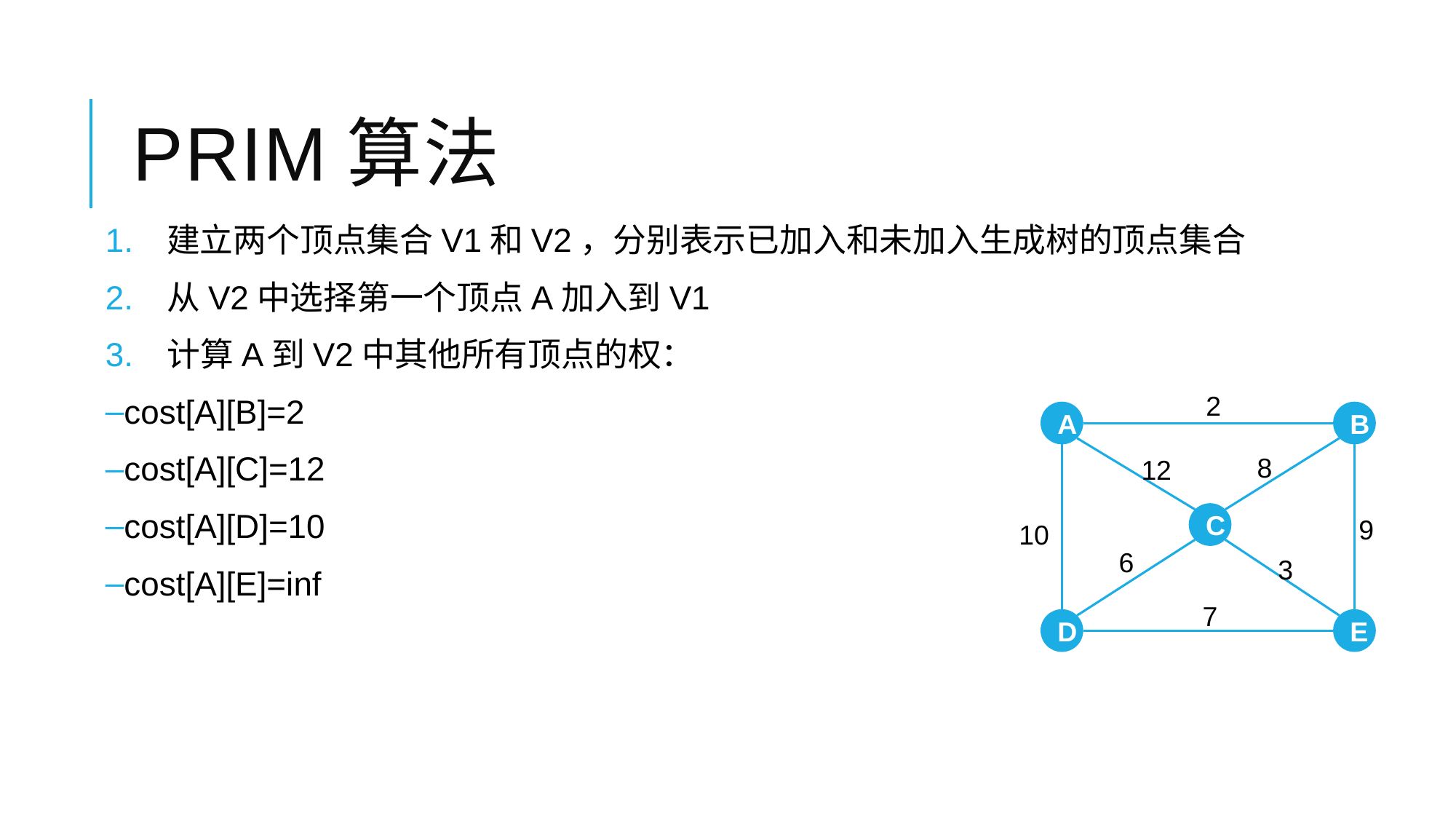

# Prim算法
建立两个顶点集合V1和V2，分别表示已加入和未加入生成树的顶点集合
从V2中选择第一个顶点A加入到V1
计算A到V2中其他所有顶点的权：
cost[A][B]=2
cost[A][C]=12
cost[A][D]=10
cost[A][E]=inf
2
A
B
8
12
C
9
10
6
3
7
D
E